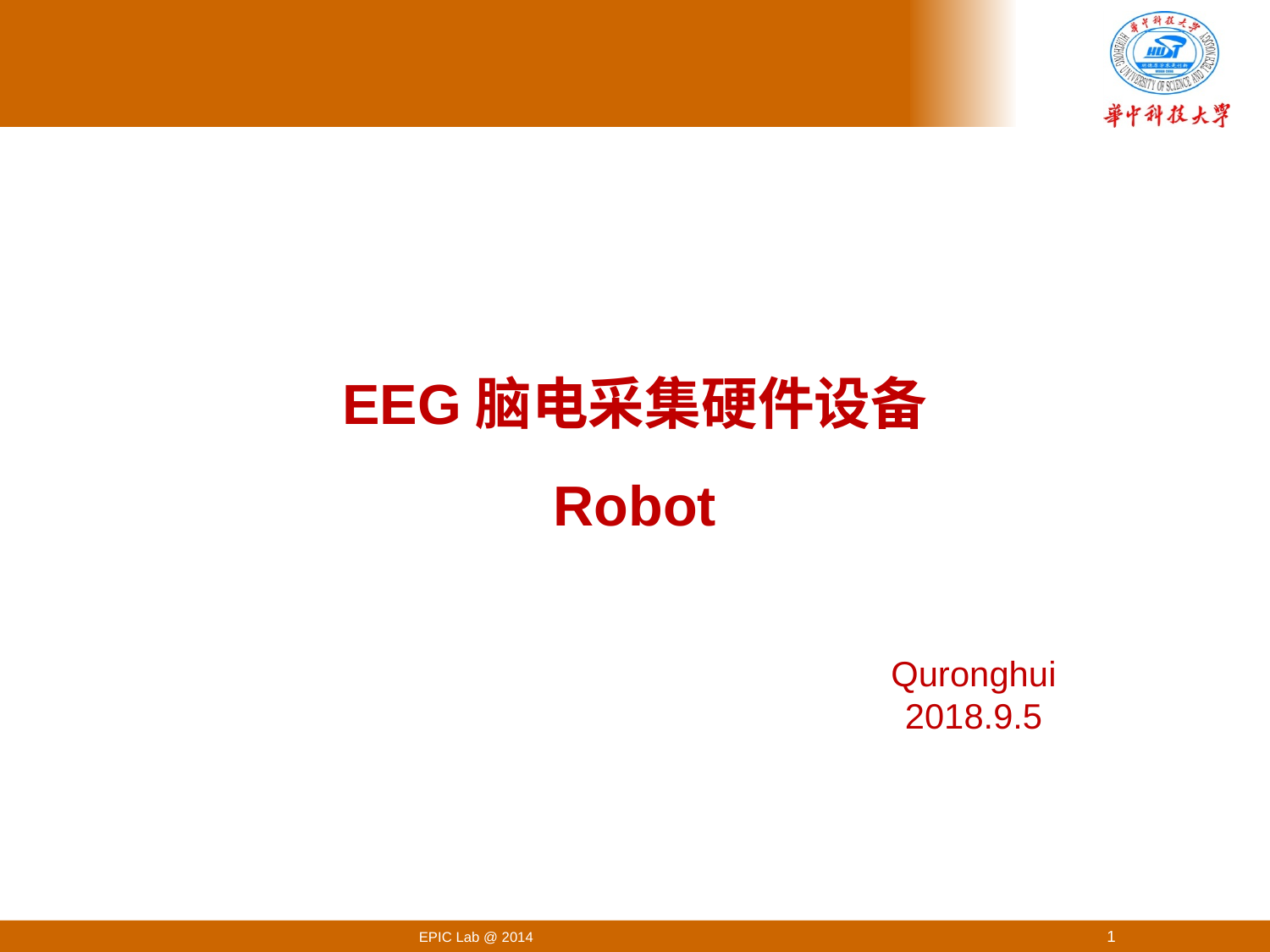

EEG脑电采集硬件设备
Robot
Quronghui 2018.9.5
EPIC Lab @ 2014
1